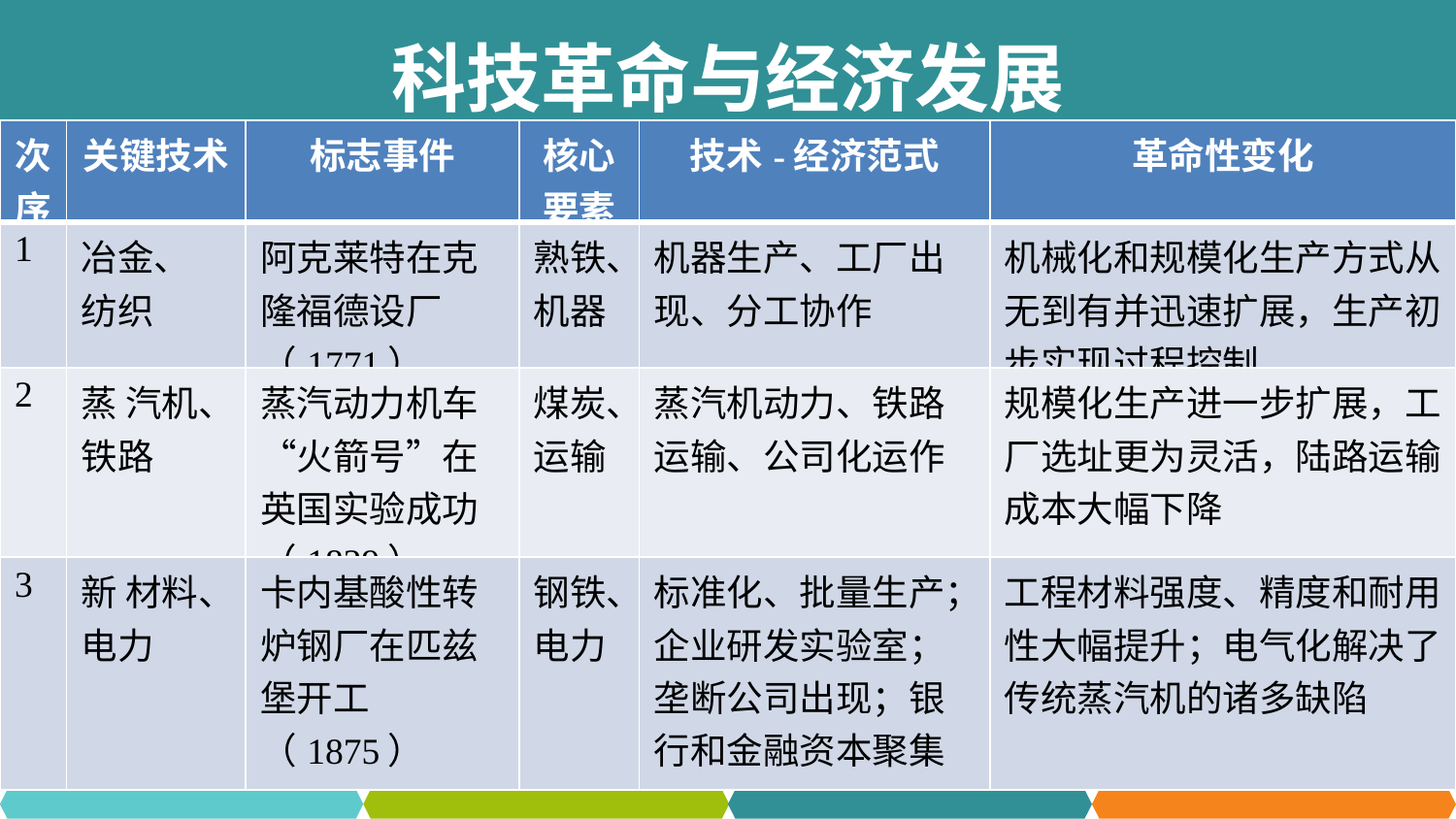

科技革命与经济发展
| 次序 | 关键技术 | 标志事件 | 核心要素 | 技术-经济范式 | 革命性变化 |
| --- | --- | --- | --- | --- | --- |
| 1 | 冶金、 纺织 | 阿克莱特在克隆福德设厂 （1771） | 熟铁、机器 | 机器生产、工厂出现、分工协作 | 机械化和规模化生产方式从无到有并迅速扩展，生产初步实现过程控制 |
| 2 | 蒸 汽机、铁路 | 蒸汽动力机车“火箭号”在英国实验成功 （1829） | 煤炭、运输 | 蒸汽机动力、铁路运输、公司化运作 | 规模化生产进一步扩展，工厂选址更为灵活，陆路运输成本大幅下降 |
| 3 | 新 材料、电力 | 卡内基酸性转炉钢厂在匹兹 堡开工（1875） | 钢铁、电力 | 标准化、批量生产；企业研发实验室；垄断公司出现；银行和金融资本聚集 | 工程材料强度、精度和耐用性大幅提升；电气化解决了传统蒸汽机的诸多缺陷 |